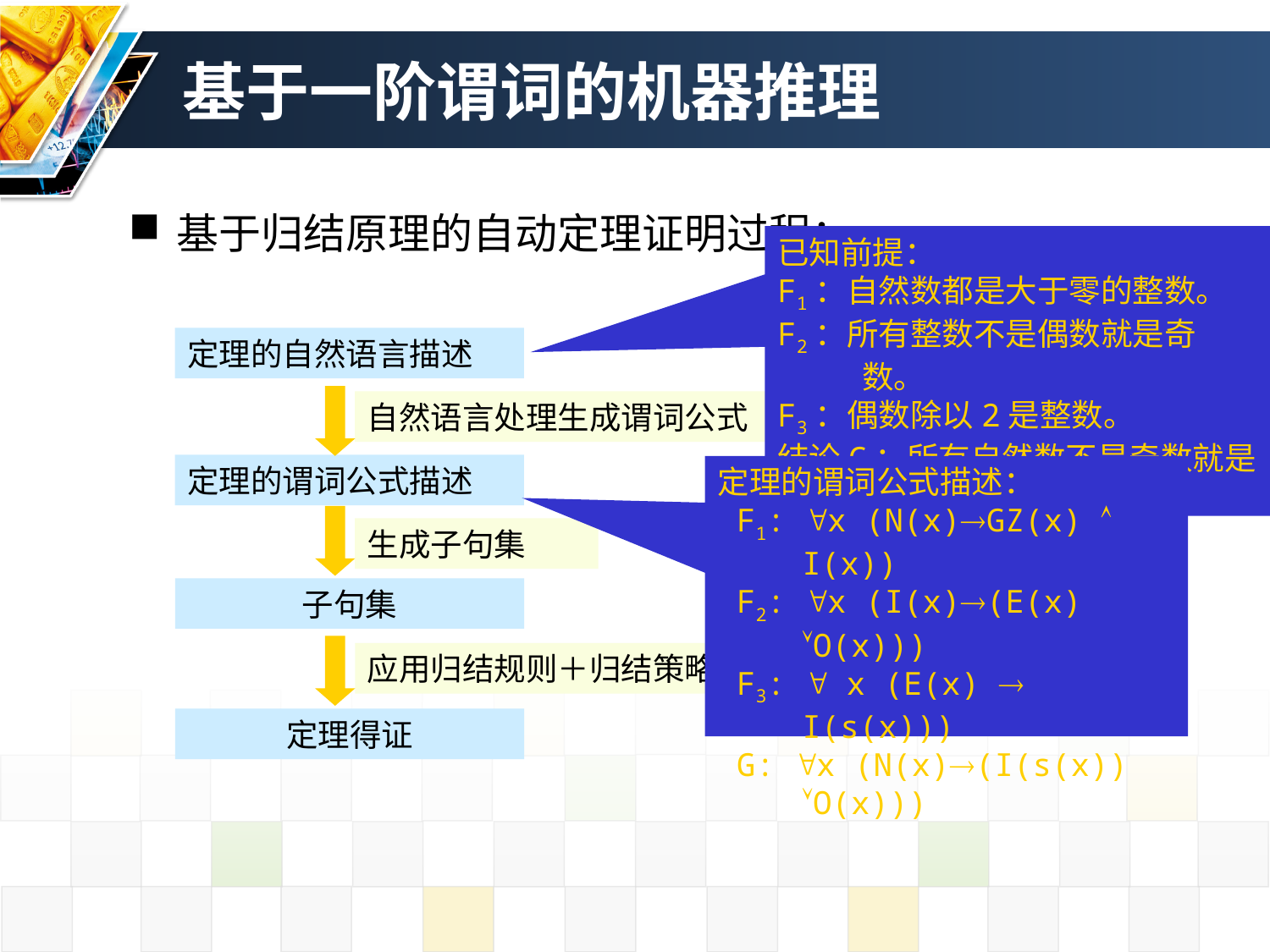

# 基于一阶谓词的机器推理
基于归结原理的自动定理证明过程：
已知前提：
F1：自然数都是大于零的整数。
F2：所有整数不是偶数就是奇数。
F3：偶数除以2是整数。
结论G：所有自然数不是奇数就是一半为整数的数。
定理的自然语言描述

自然语言处理生成谓词公式
定理的谓词公式描述
定理的谓词公式描述：
 F1: ∀x (N(x)→GZ(x) ∧ I(x))
 F2: ∀x (I(x)→(E(x) ∨O(x)))
 F3: ∀ x (E(x) → I(s(x)))
 G: ∀x (N(x)→(I(s(x)) ∨O(x)))

生成子句集
子句集

应用归结规则＋归结策略
定理得证